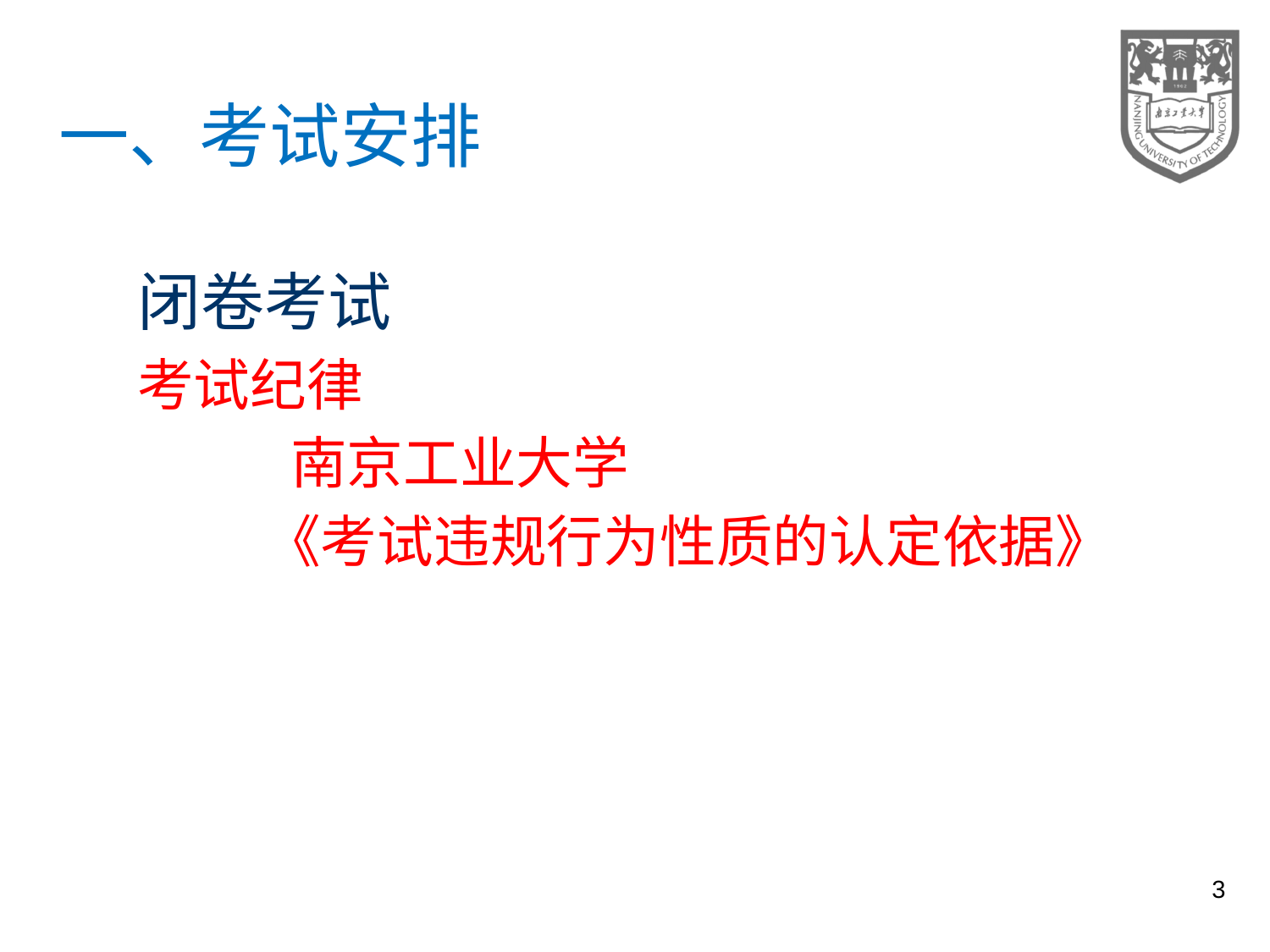

# 一、考试安排
闭卷考试
考试纪律
 南京工业大学
《考试违规行为性质的认定依据》
3